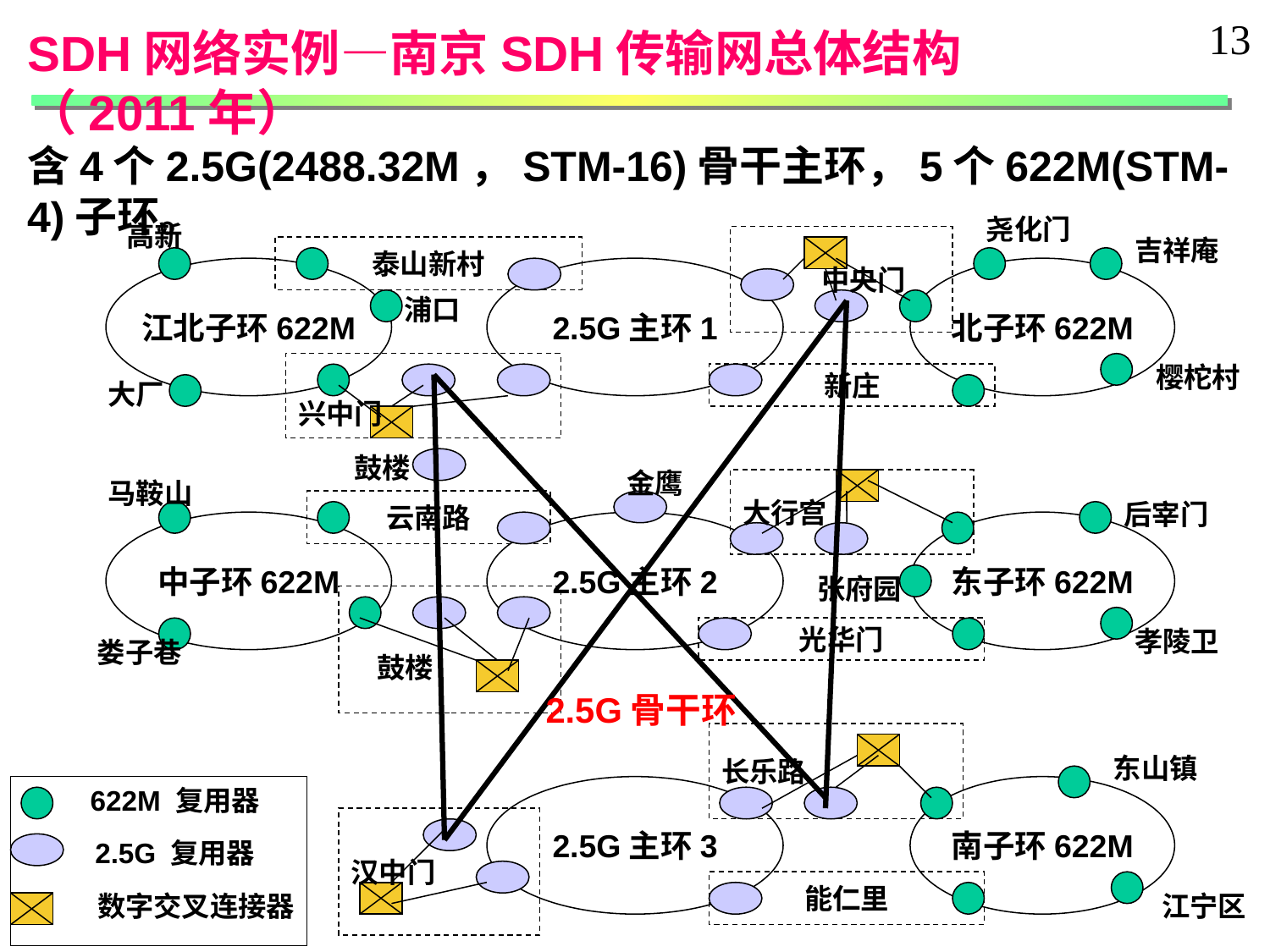

13
SDH网络实例—南京SDH传输网总体结构（2011年）

含4个2.5G(2488.32M，STM-16)骨干主环，5个622M(STM-4)子环。
尧化门
高新
      中央门
吉祥庵
泰山新村

江北子环622M
2.5G主环1

北子环622M

浦口

兴中门

樱柁村

新庄
大厂

鼓楼

金鹰
马鞍山
大行宫

云南路

后宰门

中子环622M
2.5G主环2

东子环622M

张府园

   鼓楼

光华门

孝陵卫
娄子巷

2.5G骨干环
长乐路

东山镇

622M 复用器

2.5G 复用器

数字交叉连接器

2.5G主环3
南子环622M

汉中门

能仁里

江宁区